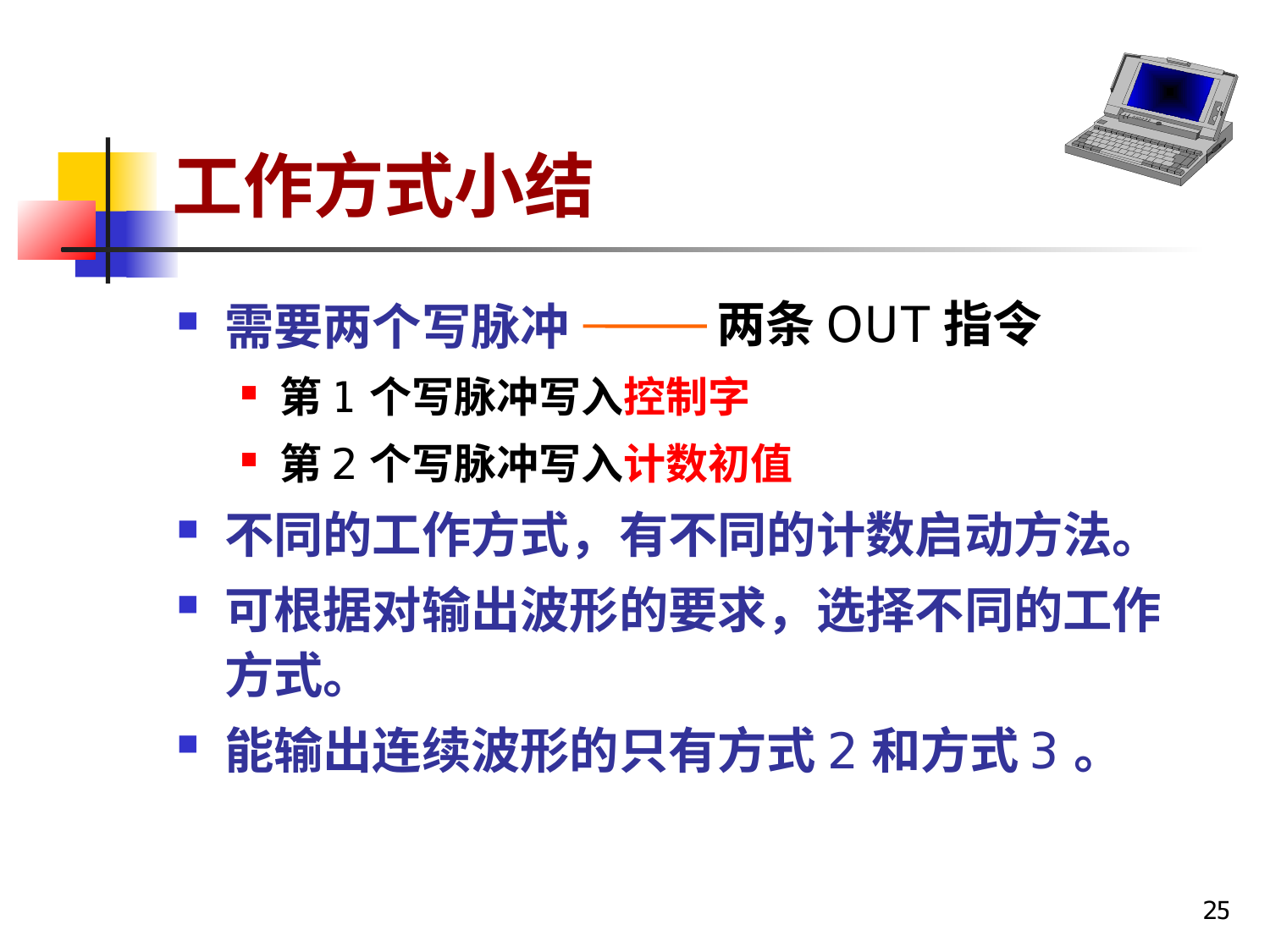

工作方式小结
需要两个写脉冲
第1个写脉冲写入控制字
第2个写脉冲写入计数初值
不同的工作方式，有不同的计数启动方法。
可根据对输出波形的要求，选择不同的工作方式。
能输出连续波形的只有方式2和方式3。
两条OUT指令

25